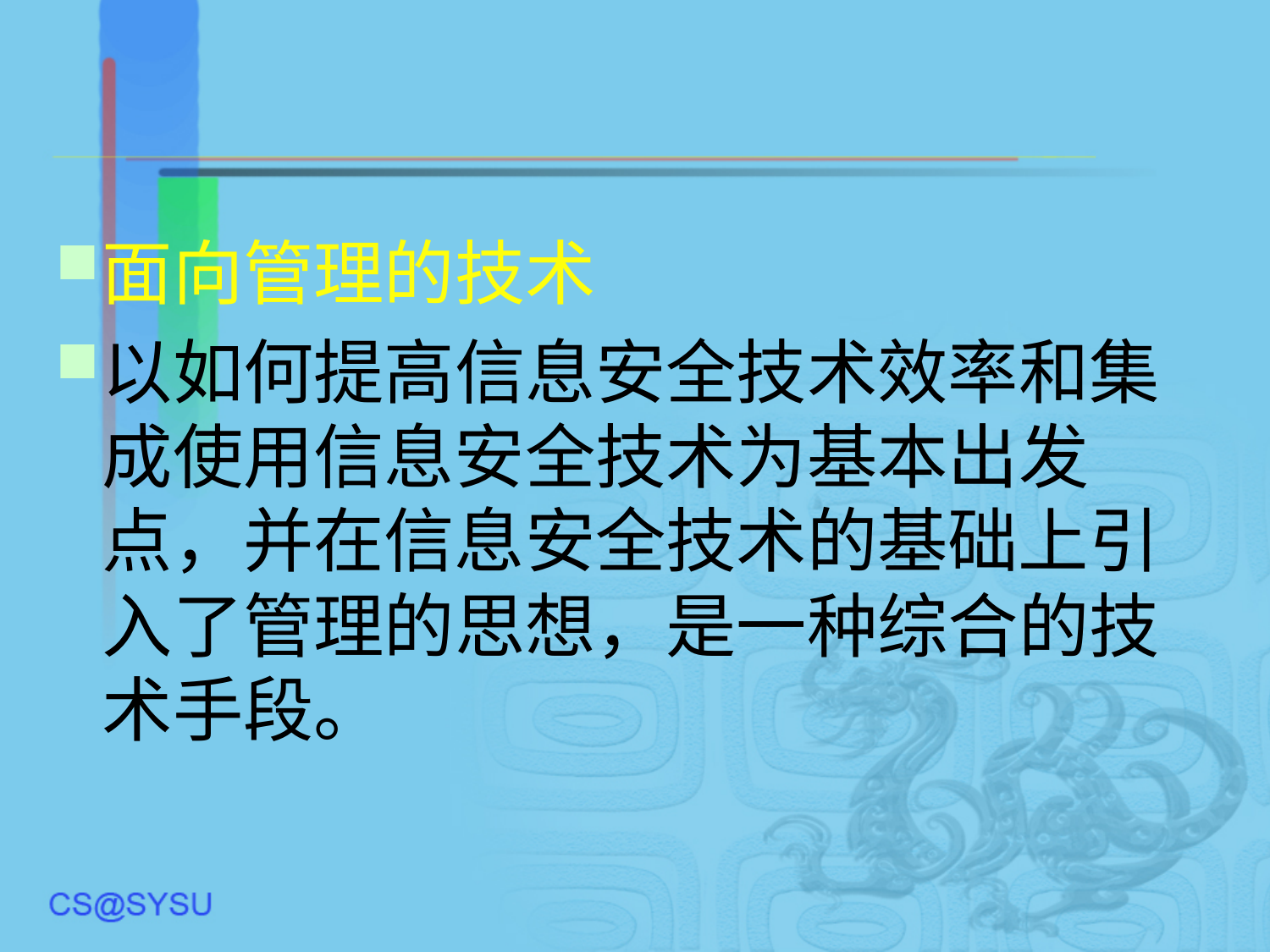

面向管理的技术
以如何提高信息安全技术效率和集成使用信息安全技术为基本出发点，并在信息安全技术的基础上引入了管理的思想，是一种综合的技术手段。

22